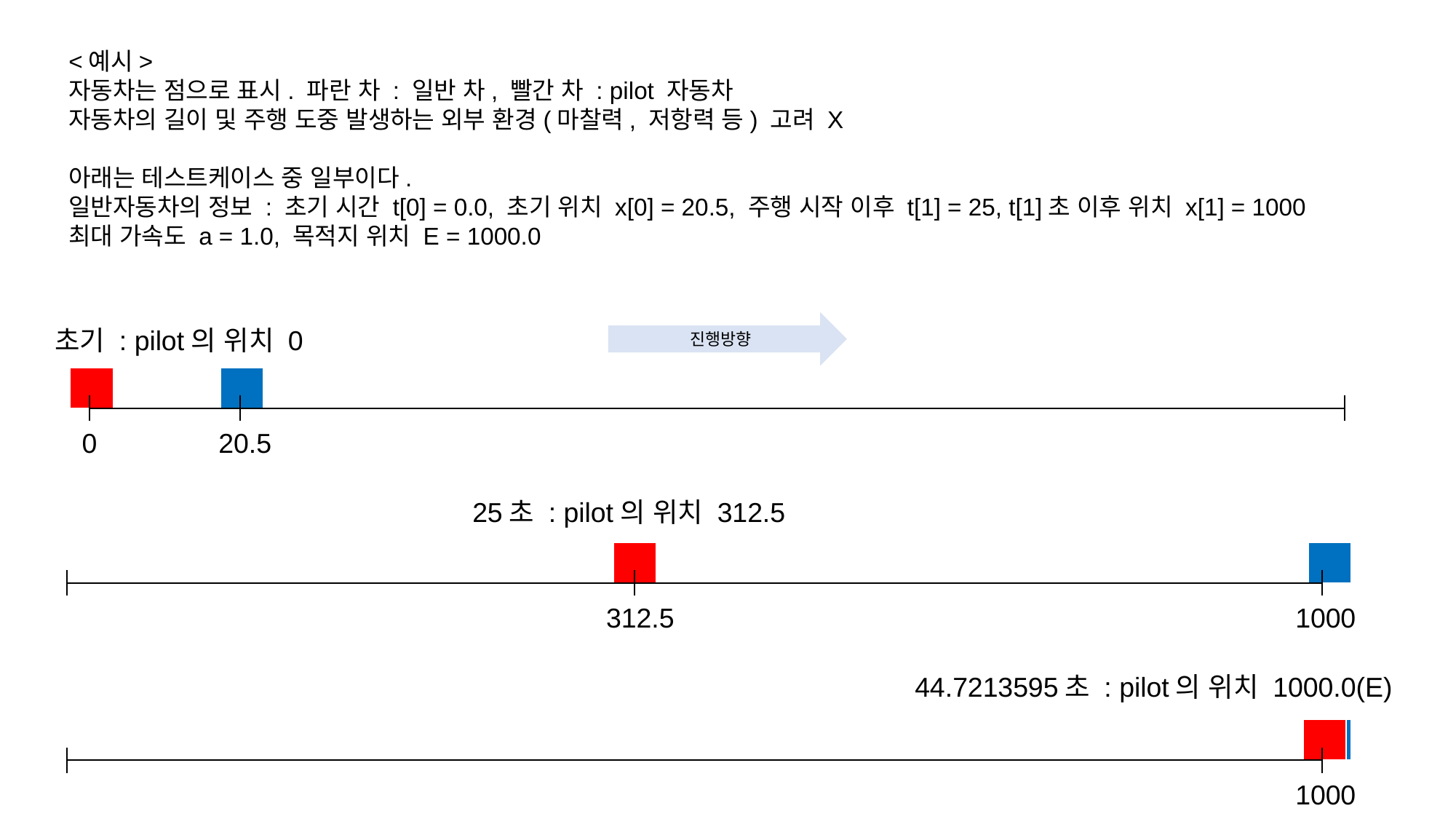

<예시>
자동차는 점으로 표시. 파란 차 : 일반 차, 빨간 차 : pilot 자동차
자동차의 길이 및 주행 도중 발생하는 외부 환경(마찰력, 저항력 등) 고려 X

아래는 테스트케이스 중 일부이다.
일반자동차의 정보 : 초기 시간 t[0] = 0.0, 초기 위치 x[0] = 20.5, 주행 시작 이후 t[1] = 25, t[1]초 이후 위치 x[1] = 1000
최대 가속도 a = 1.0, 목적지 위치 E = 1000.0
진행방향
초기 : pilot의 위치 0

0
20.5
25초 : pilot의 위치 312.5

312.5
1000
44.7213595초 : pilot의 위치 1000.0(E)

1000